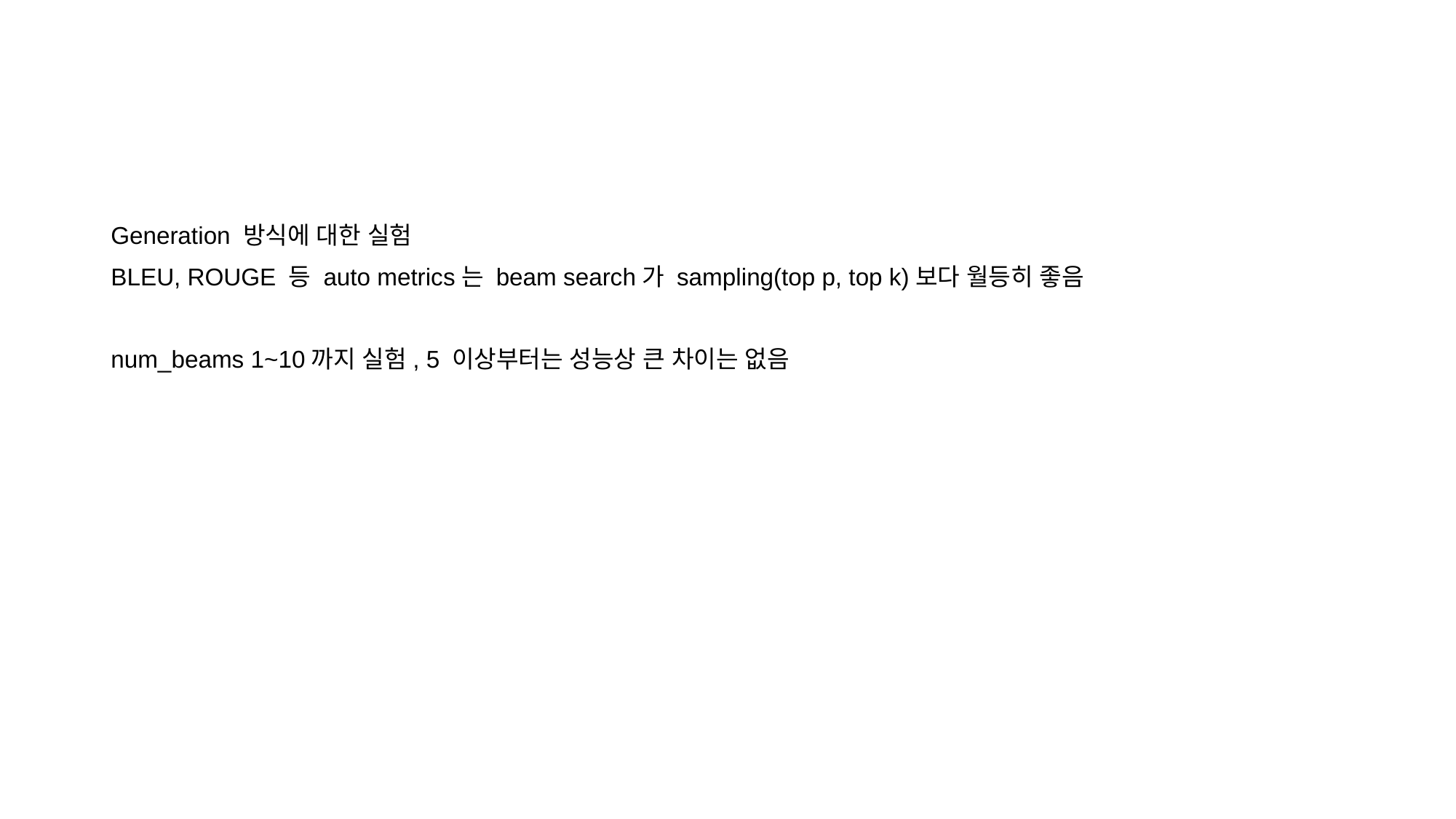

#
Generation 방식에 대한 실험
BLEU, ROUGE 등 auto metrics는 beam search가 sampling(top p, top k)보다 월등히 좋음

num_beams 1~10까지 실험, 5 이상부터는 성능상 큰 차이는 없음